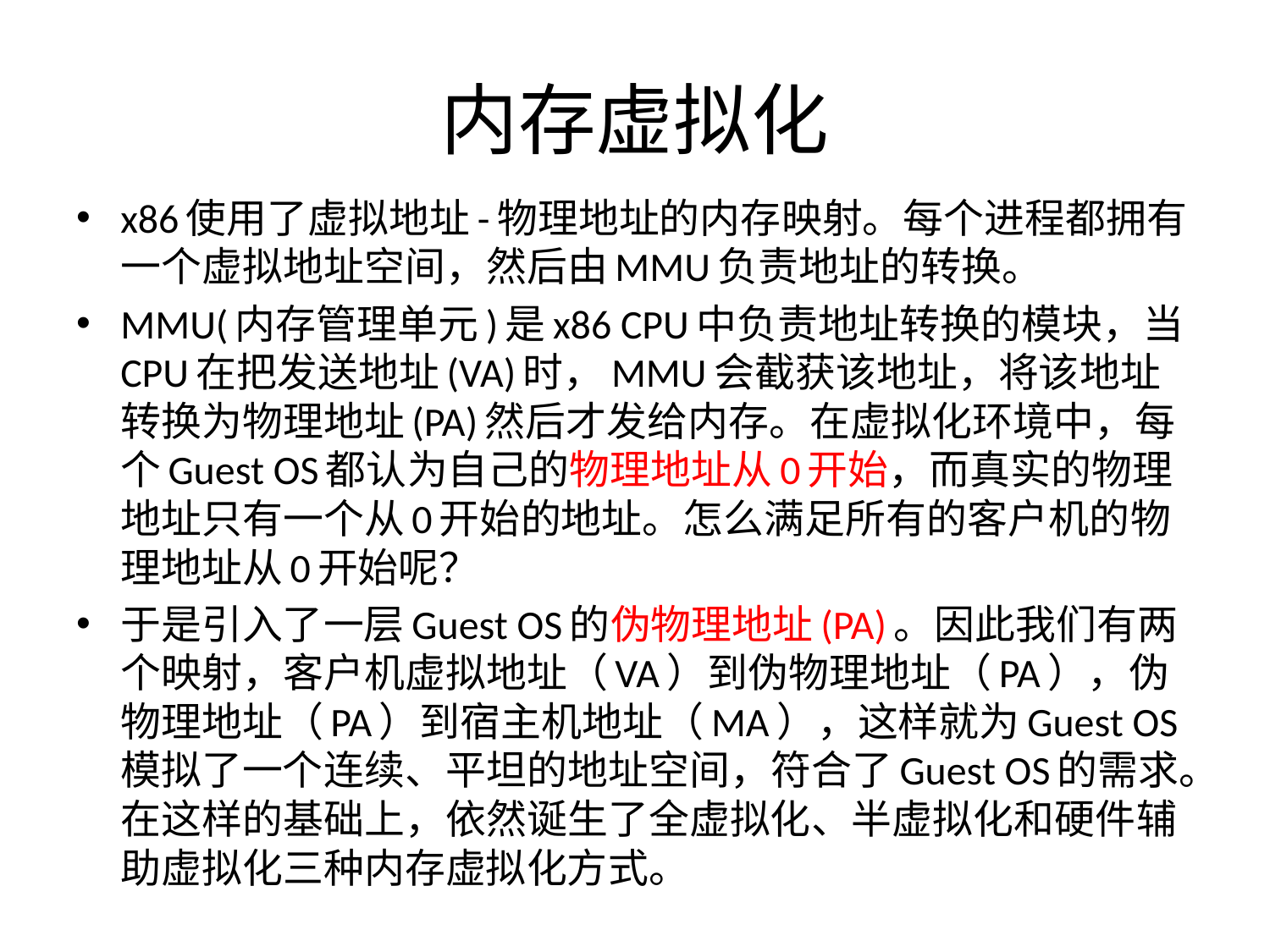

# 内存虚拟化
x86使用了虚拟地址-物理地址的内存映射。每个进程都拥有一个虚拟地址空间，然后由MMU负责地址的转换。
MMU(内存管理单元)是x86 CPU中负责地址转换的模块，当CPU在把发送地址(VA)时，MMU会截获该地址，将该地址转换为物理地址(PA)然后才发给内存。在虚拟化环境中，每个Guest OS都认为自己的物理地址从0开始，而真实的物理地址只有一个从0开始的地址。怎么满足所有的客户机的物理地址从0开始呢？
于是引入了一层Guest OS的伪物理地址(PA)。因此我们有两个映射，客户机虚拟地址（VA）到伪物理地址（PA），伪物理地址（PA）到宿主机地址（MA），这样就为Guest OS模拟了一个连续、平坦的地址空间，符合了Guest OS的需求。在这样的基础上，依然诞生了全虚拟化、半虚拟化和硬件辅助虚拟化三种内存虚拟化方式。